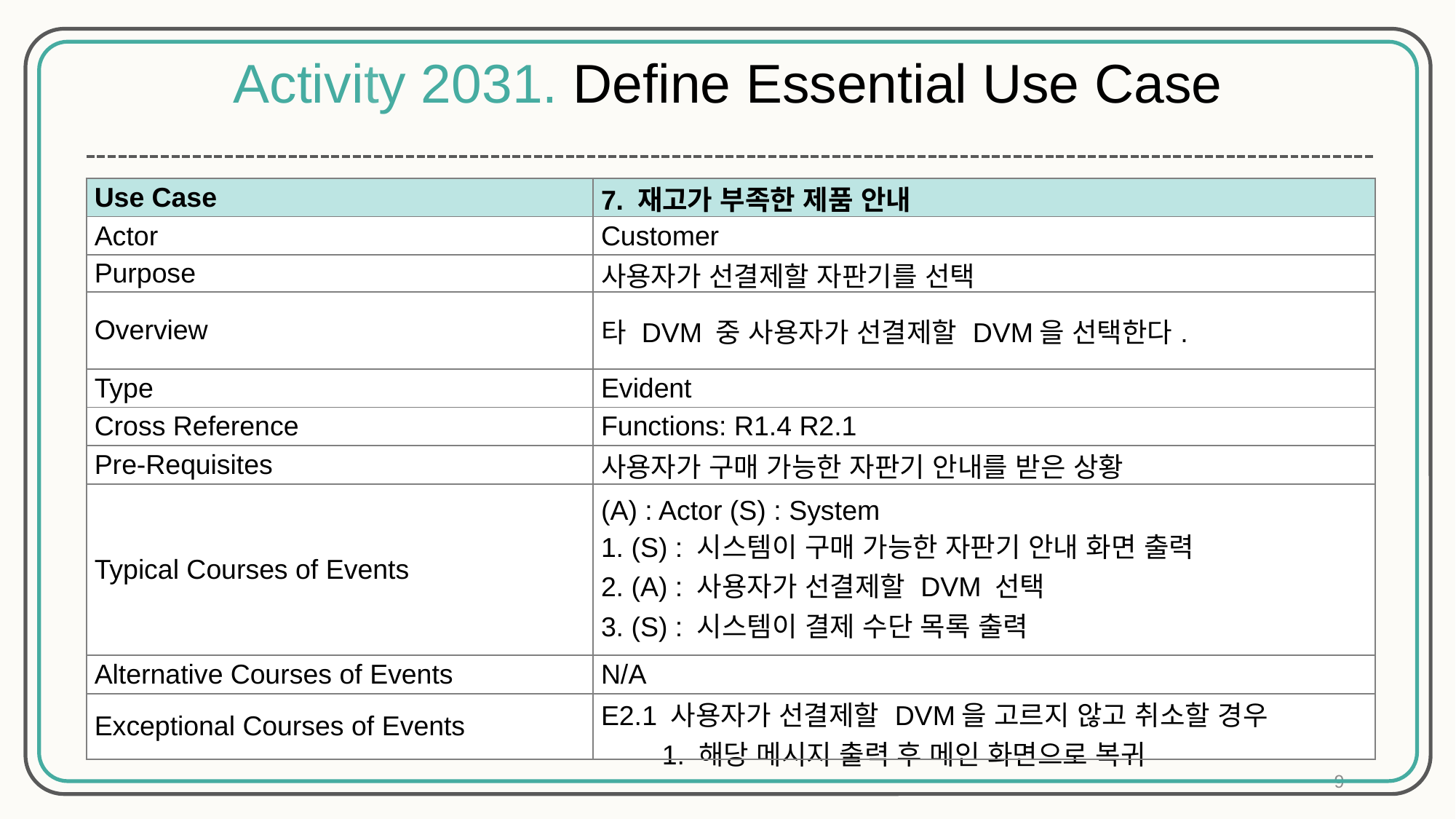

Activity 2031. Define Essential Use Case
| Use Case | 7. 재고가 부족한 제품 안내 |
| --- | --- |
| Actor | Customer |
| Purpose | 사용자가 선결제할 자판기를 선택 |
| Overview | 타 DVM 중 사용자가 선결제할 DVM을 선택한다. |
| Type | Evident |
| Cross Reference | Functions: R1.4 R2.1 |
| Pre-Requisites | 사용자가 구매 가능한 자판기 안내를 받은 상황 |
| Typical Courses of Events | (A) : Actor (S) : System 1. (S) : 시스템이 구매 가능한 자판기 안내 화면 출력 2. (A) : 사용자가 선결제할 DVM 선택 3. (S) : 시스템이 결제 수단 목록 출력 |
| Alternative Courses of Events | N/A |
| Exceptional Courses of Events | E2.1 사용자가 선결제할 DVM을 고르지 않고 취소할 경우         1. 해당 메시지 출력 후 메인 화면으로 복귀 |
9